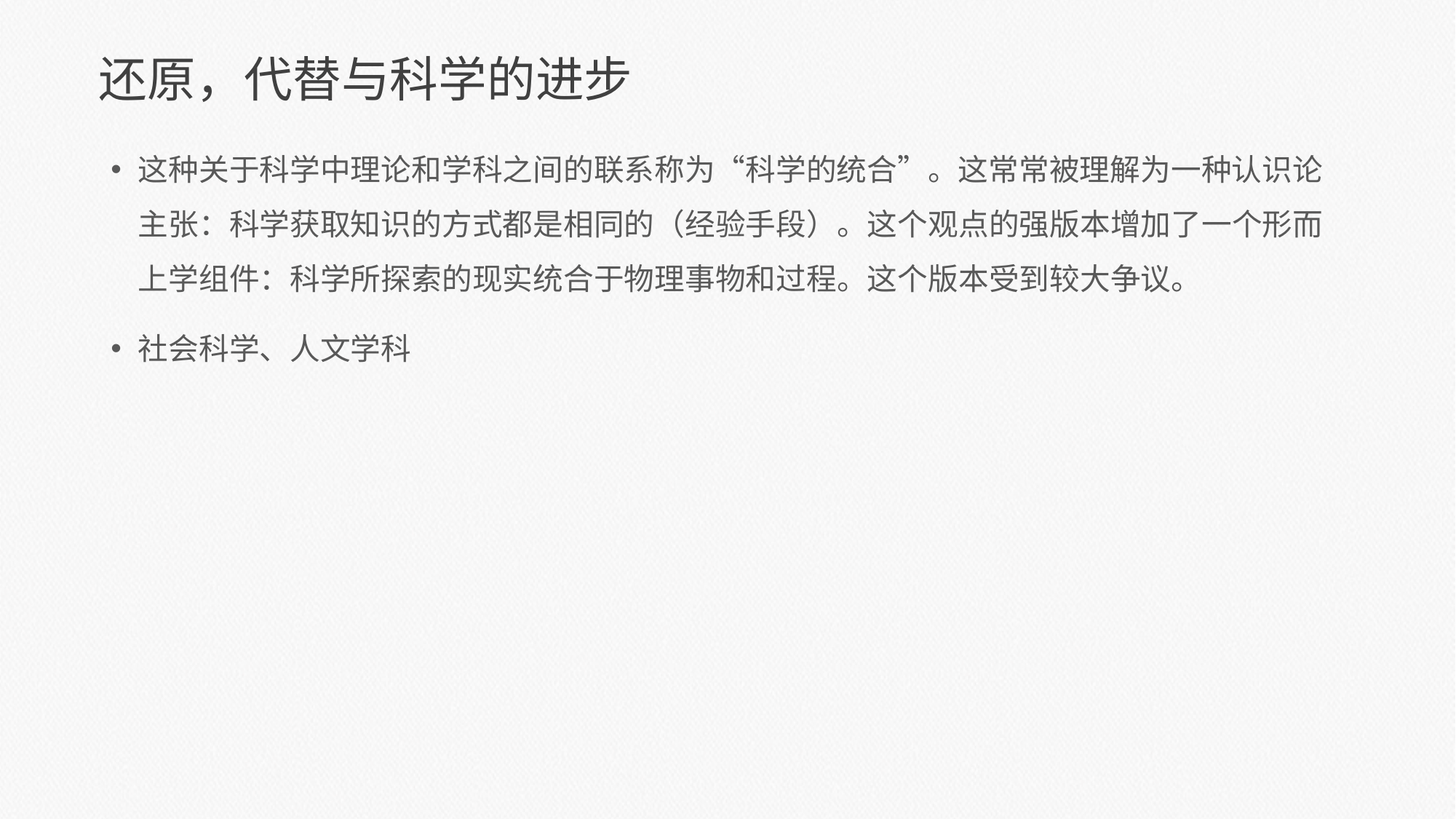

还原，代替与科学的进步
这种关于科学中理论和学科之间的联系称为“科学的统合”。这常常被理解为一种认识论主张：科学获取知识的方式都是相同的（经验手段）。这个观点的强版本增加了一个形而上学组件：科学所探索的现实统合于物理事物和过程。这个版本受到较大争议。
社会科学、人文学科